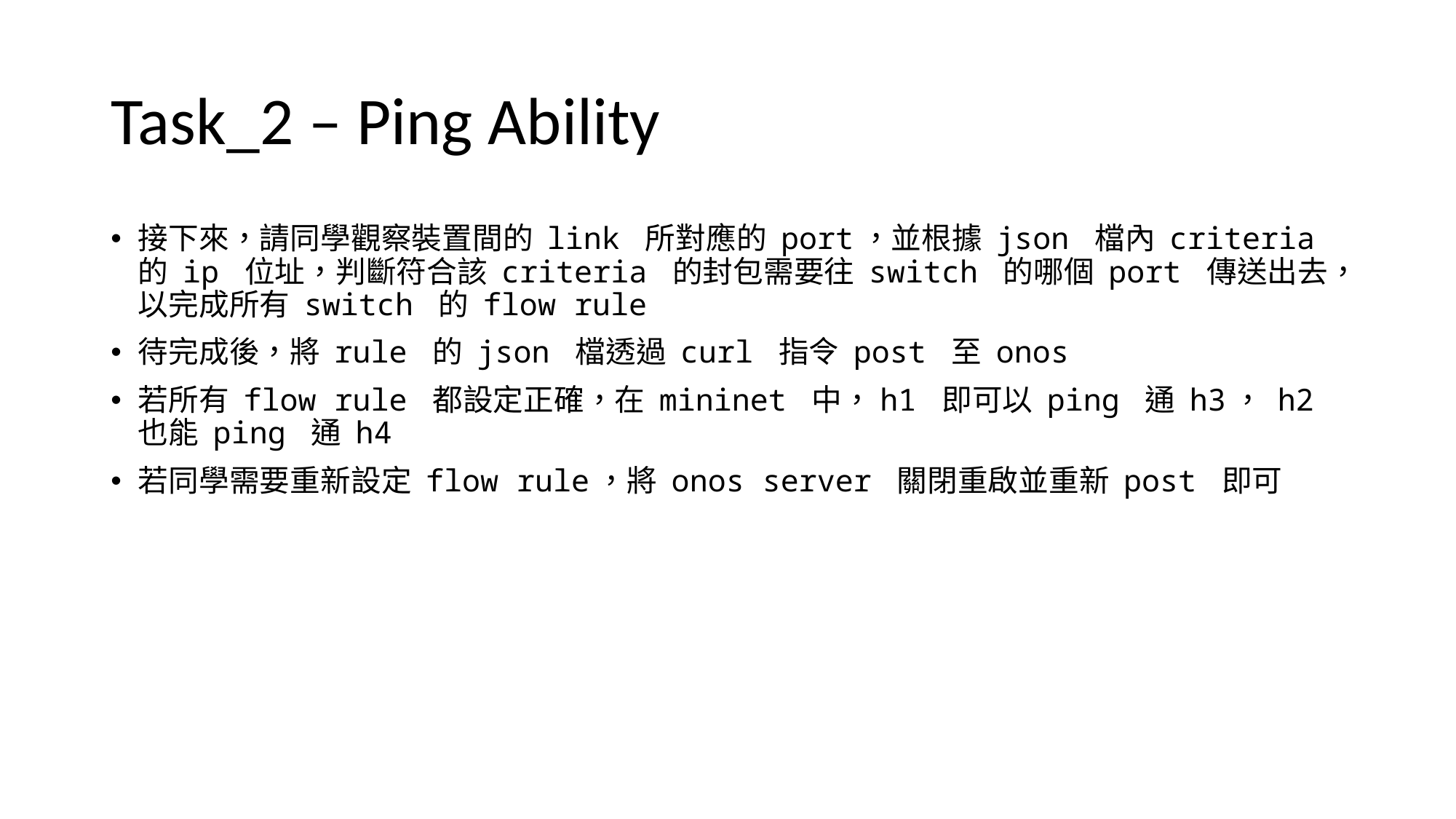

# Task_2 – Ping Ability
接下來，請同學觀察裝置間的 link 所對應的 port，並根據 json 檔內 criteria 的 ip 位址，判斷符合該 criteria 的封包需要往 switch 的哪個 port 傳送出去，以完成所有 switch 的 flow rule
待完成後，將 rule 的 json 檔透過 curl 指令 post 至 onos
若所有 flow rule 都設定正確，在 mininet 中，h1 即可以 ping 通 h3， h2 也能 ping 通 h4
若同學需要重新設定 flow rule，將 onos server 關閉重啟並重新 post 即可